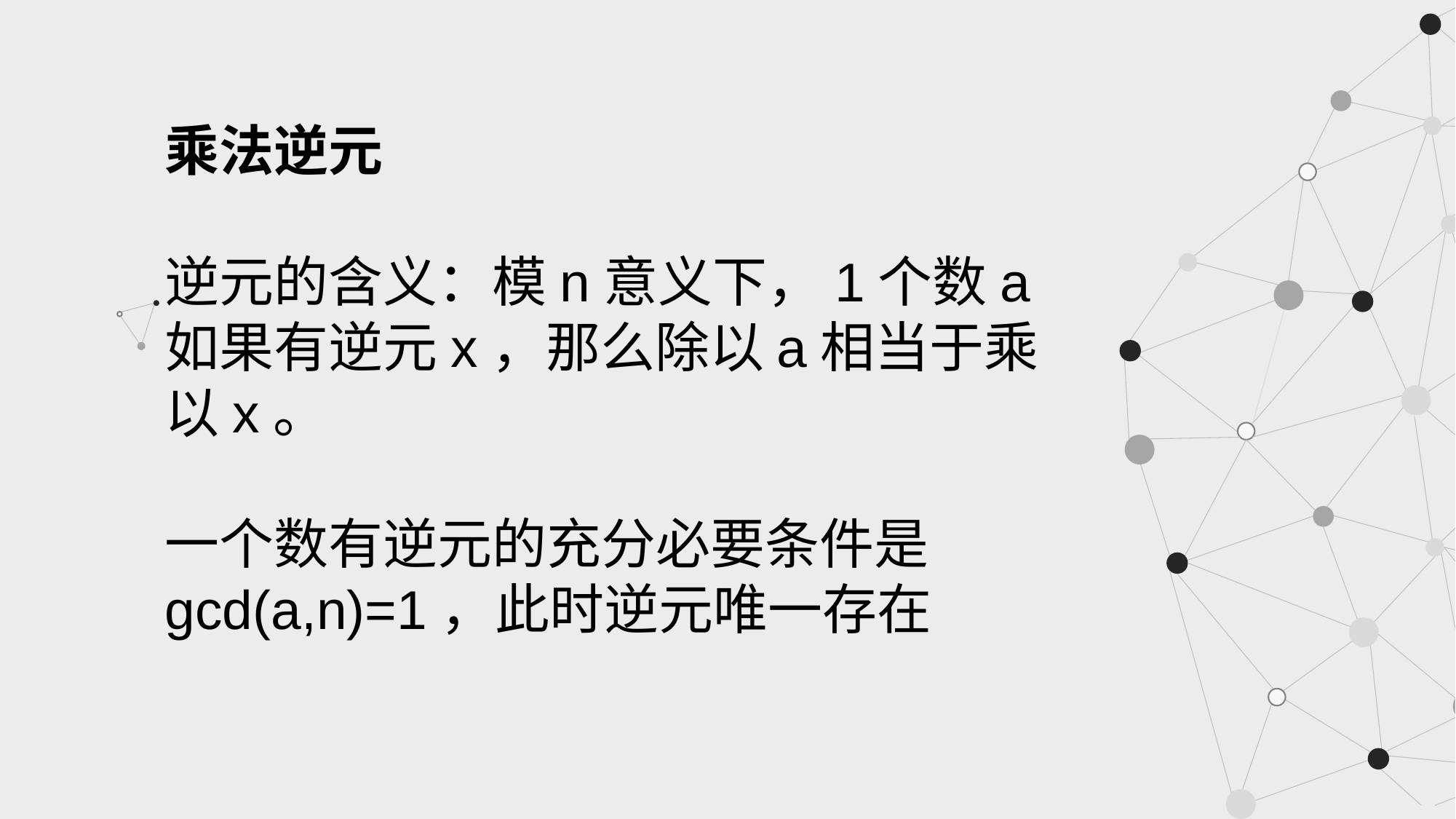

乘法逆元

逆元的含义：模n意义下，1个数a如果有逆元x，那么除以a相当于乘以x。

一个数有逆元的充分必要条件是gcd(a,n)=1，此时逆元唯一存在